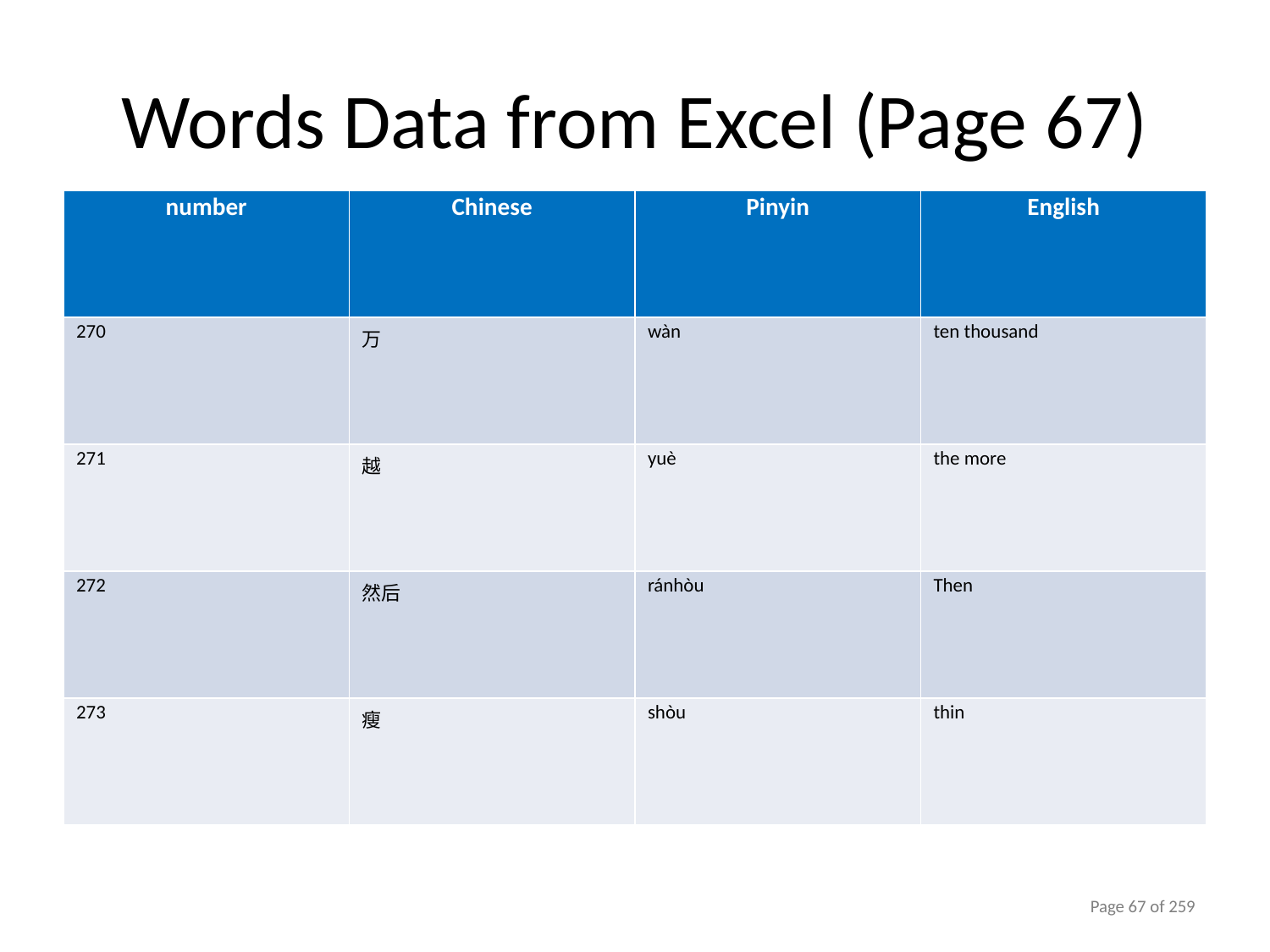

# Words Data from Excel (Page 67)
| number | Chinese | Pinyin | English |
| --- | --- | --- | --- |
| 270 | 万 | wàn | ten thousand |
| 271 | 越 | yuè | the more |
| 272 | 然后 | ránhòu | Then |
| 273 | 瘦 | shòu | thin |

Page 67 of 259